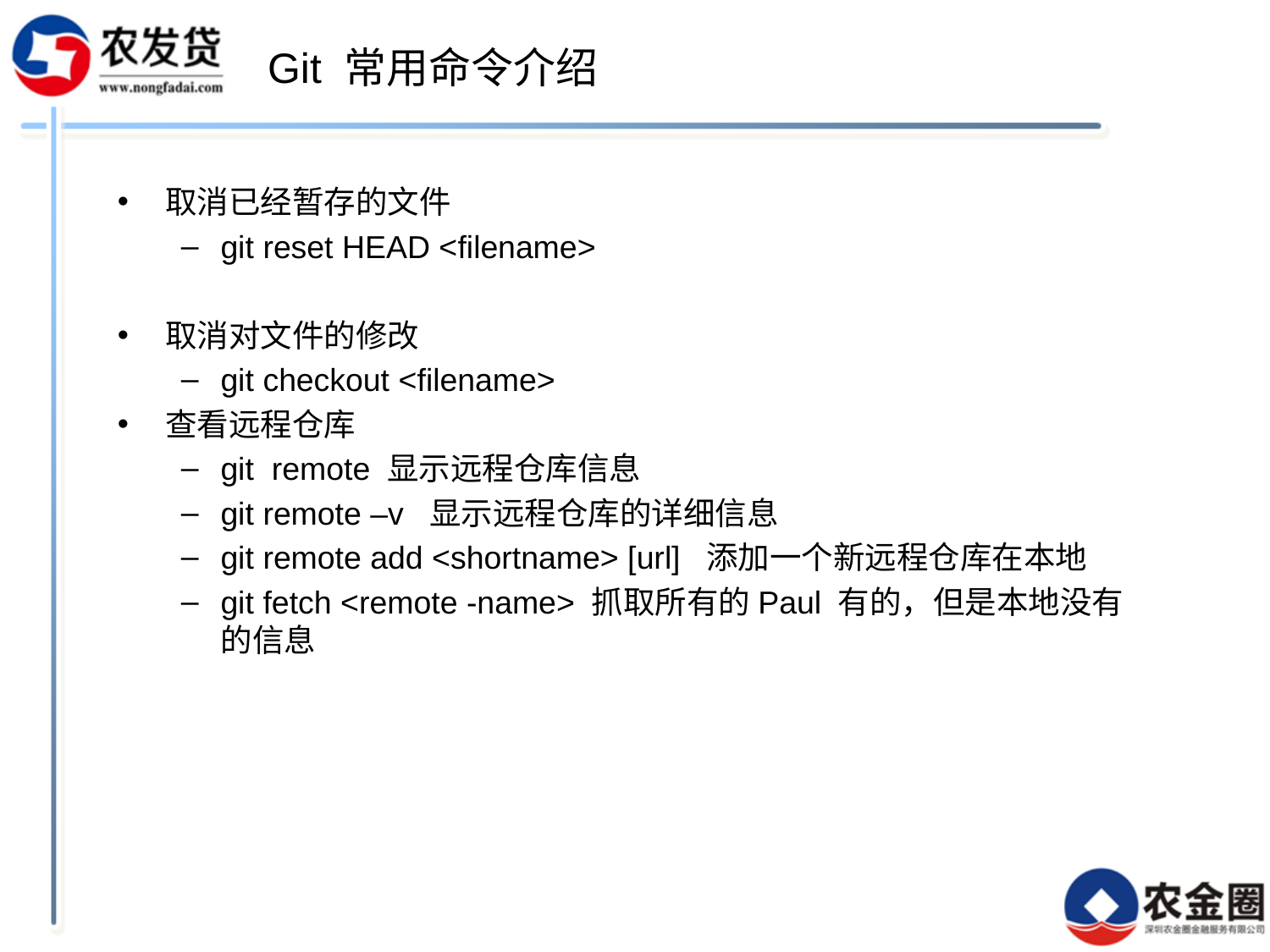

# Git 常用命令介绍
取消已经暂存的文件
git reset HEAD <filename>

取消对文件的修改
git checkout <filename>
查看远程仓库
git  remote 显示远程仓库信息
git remote –v  显示远程仓库的详细信息
git remote add <shortname> [url]  添加一个新远程仓库在本地
git fetch <remote -name> 抓取所有的Paul 有的，但是本地没有的信息